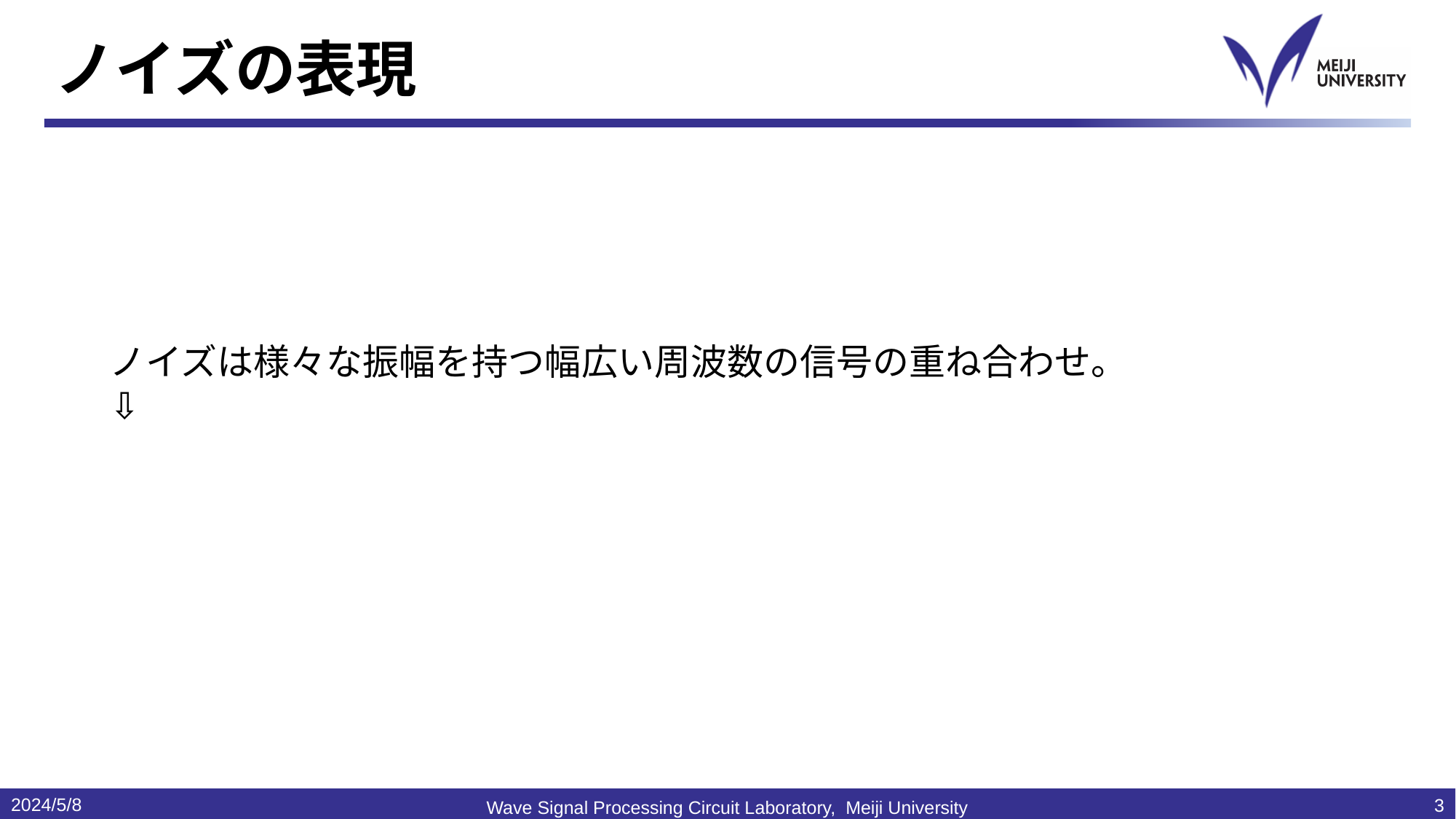

# ノイズの表現
ノイズは様々な振幅を持つ幅広い周波数の信号の重ね合わせ。
⇩

2024/5/8
3
Wave Signal Processing Circuit Laboratory,  Meiji University